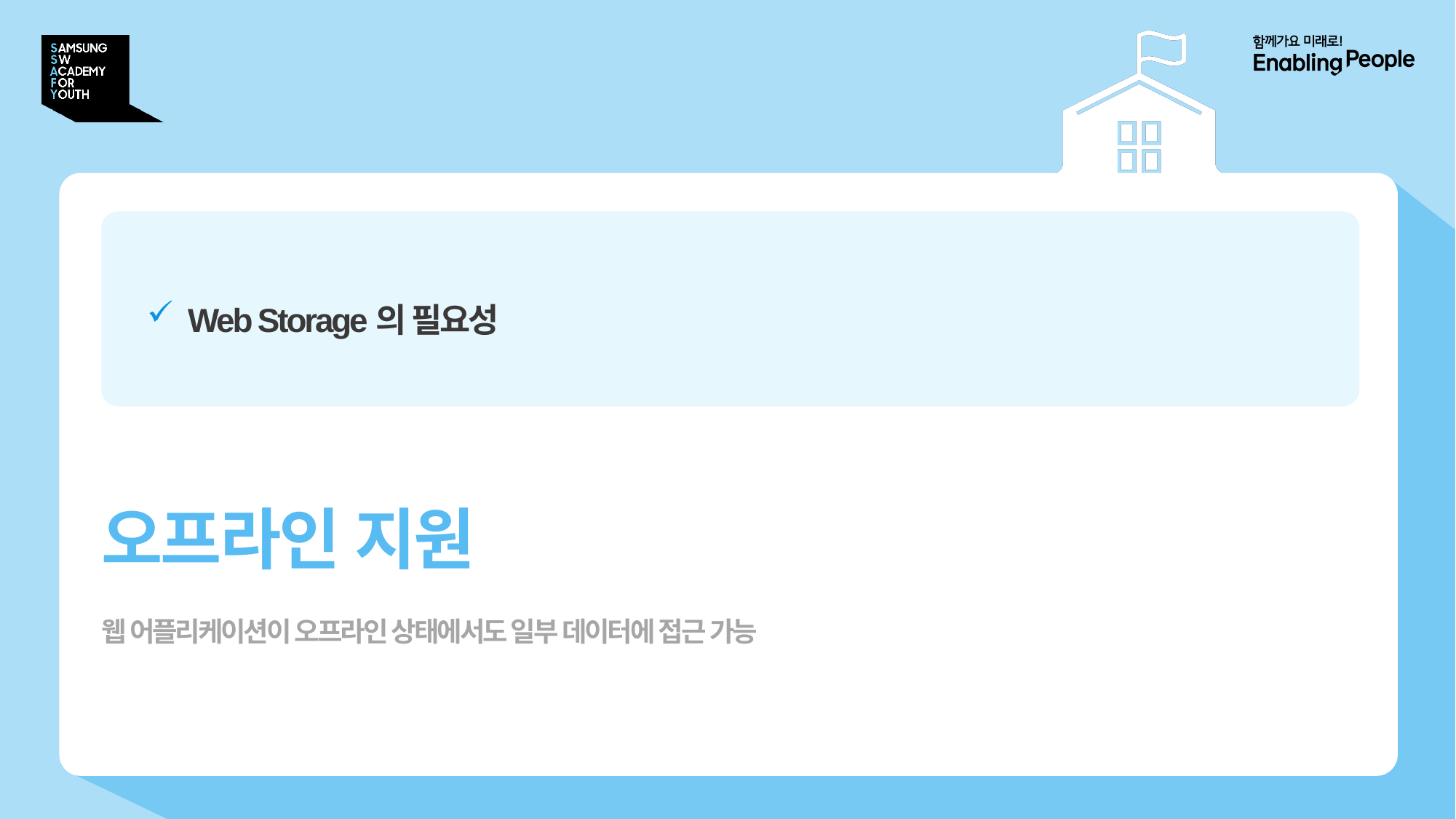

# 시작하며

Web Storage의 필요성
오프라인 지원
웹 어플리케이션이 오프라인 상태에서도 일부 데이터에 접근 가능